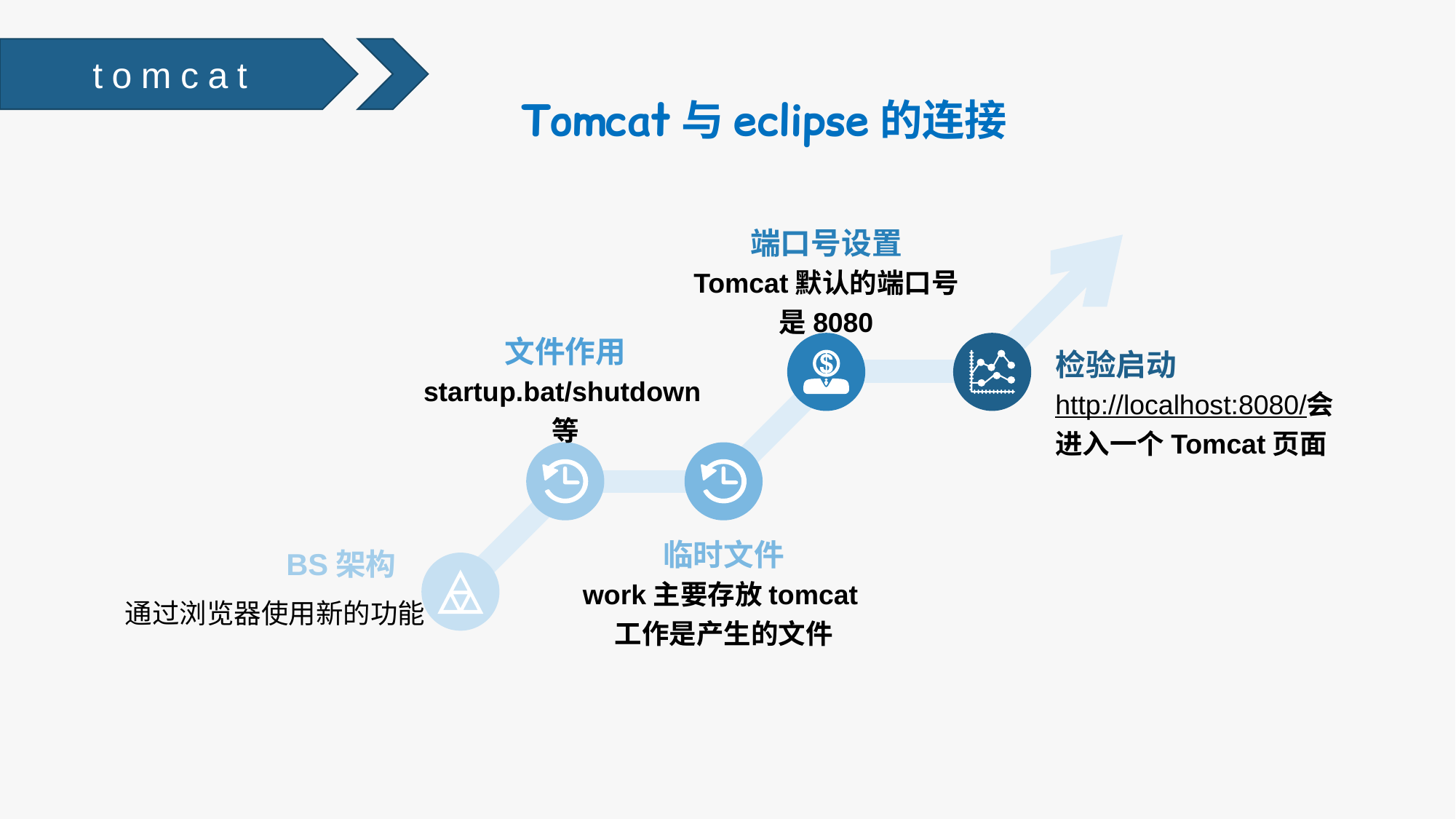

tomcat

Tomcat与eclipse的连接
端口号设置
Tomcat默认的端口号
是8080
文件作用
startup.bat/shutdown等

检验启动
http://localhost:8080/会进入一个Tomcat页面

临时文件
work主要存放tomcat工作是产生的文件
BS架构

通过浏览器使用新的功能